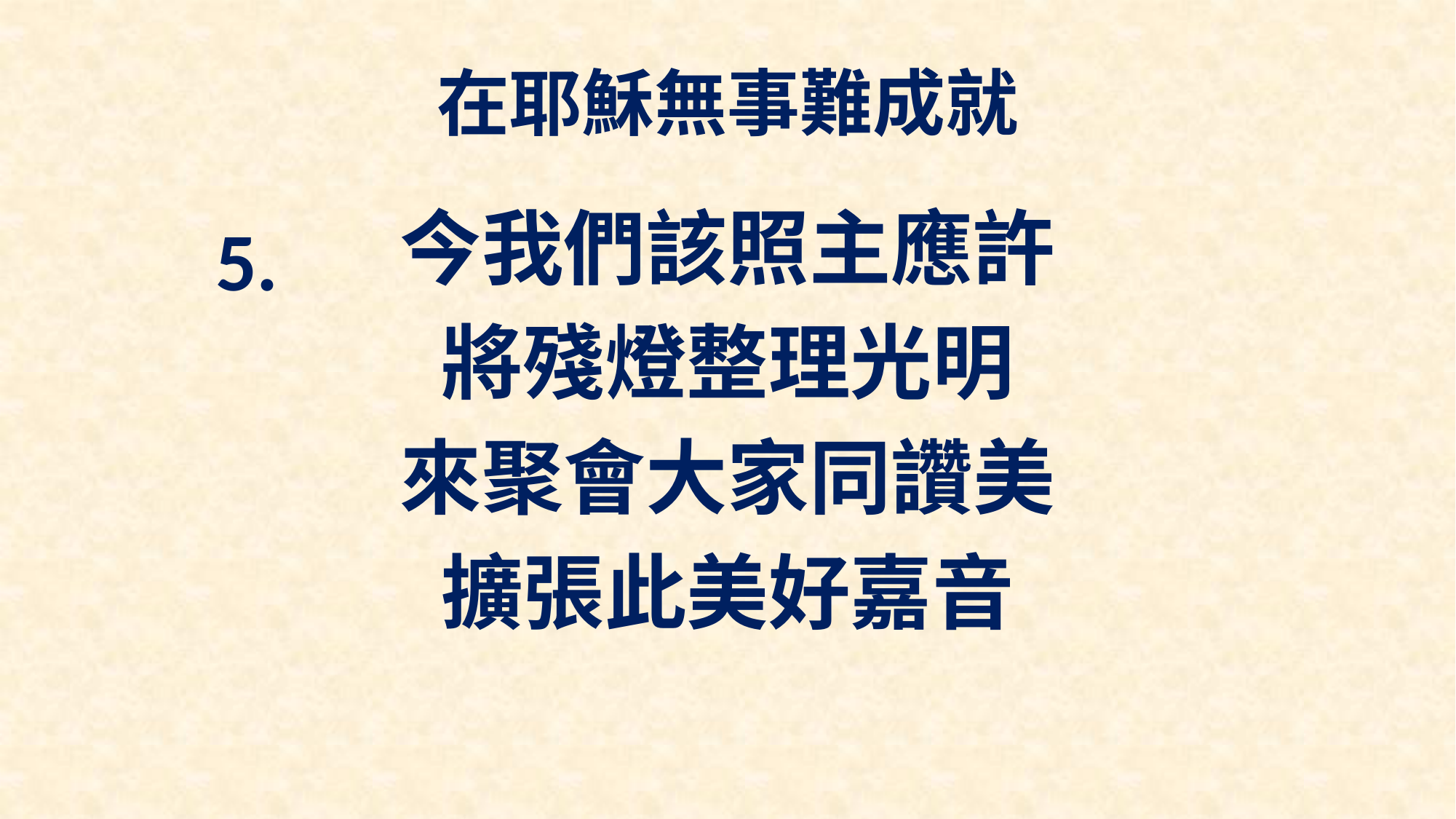

# 在耶穌無事難成就
今我們該照主應許
將殘燈整理光明
來聚會大家同讚美
擴張此美好嘉音
5.